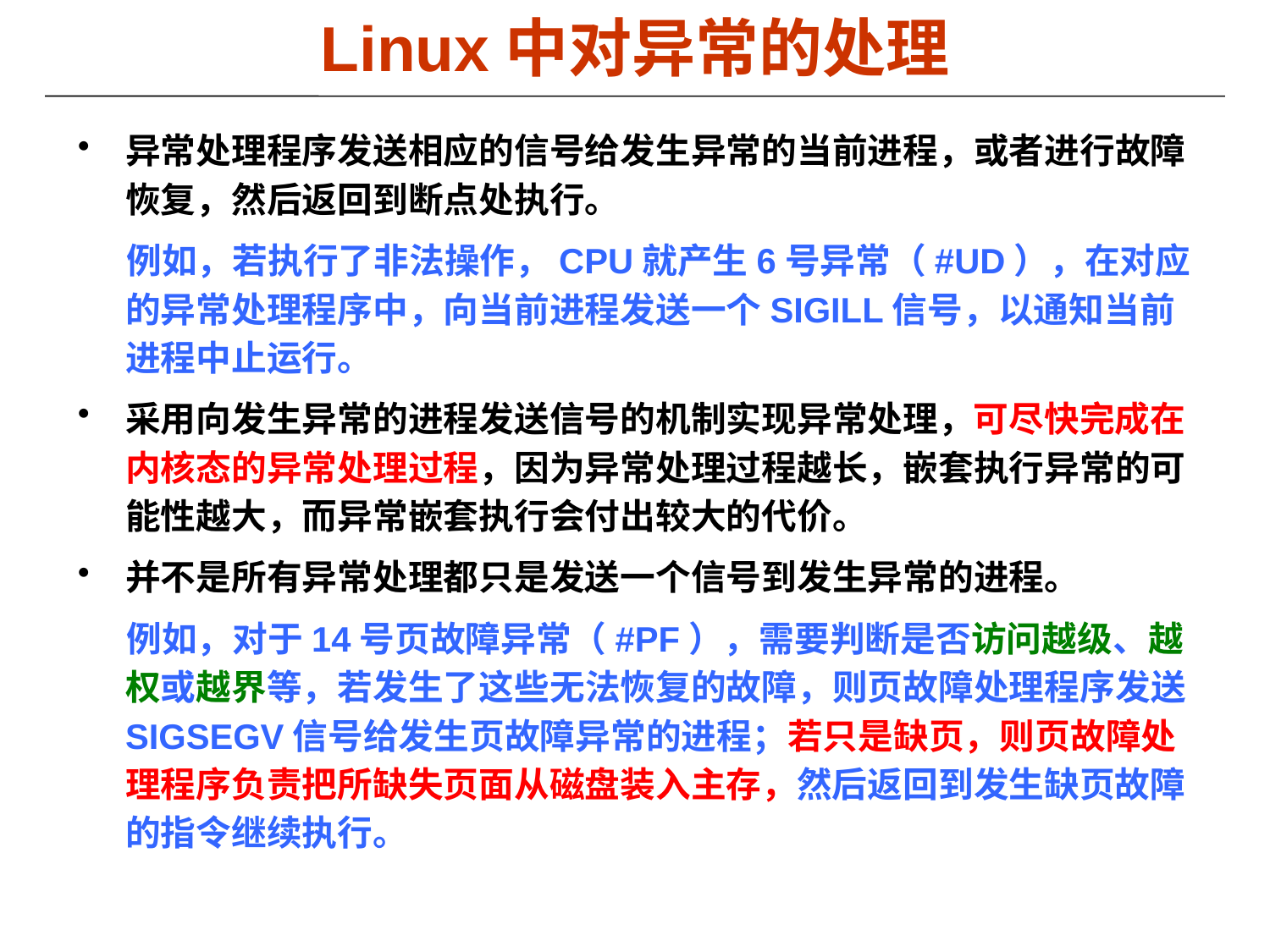

# Linux中对异常的处理
异常处理程序发送相应的信号给发生异常的当前进程，或者进行故障恢复，然后返回到断点处执行。
     例如，若执行了非法操作，CPU就产生6号异常（#UD），在对应的异常处理程序中，向当前进程发送一个SIGILL信号，以通知当前进程中止运行。
采用向发生异常的进程发送信号的机制实现异常处理，可尽快完成在内核态的异常处理过程，因为异常处理过程越长，嵌套执行异常的可能性越大，而异常嵌套执行会付出较大的代价。
并不是所有异常处理都只是发送一个信号到发生异常的进程。
     例如，对于14号页故障异常（#PF），需要判断是否访问越级、越权或越界等，若发生了这些无法恢复的故障，则页故障处理程序发送SIGSEGV信号给发生页故障异常的进程；若只是缺页，则页故障处理程序负责把所缺失页面从磁盘装入主存，然后返回到发生缺页故障的指令继续执行。